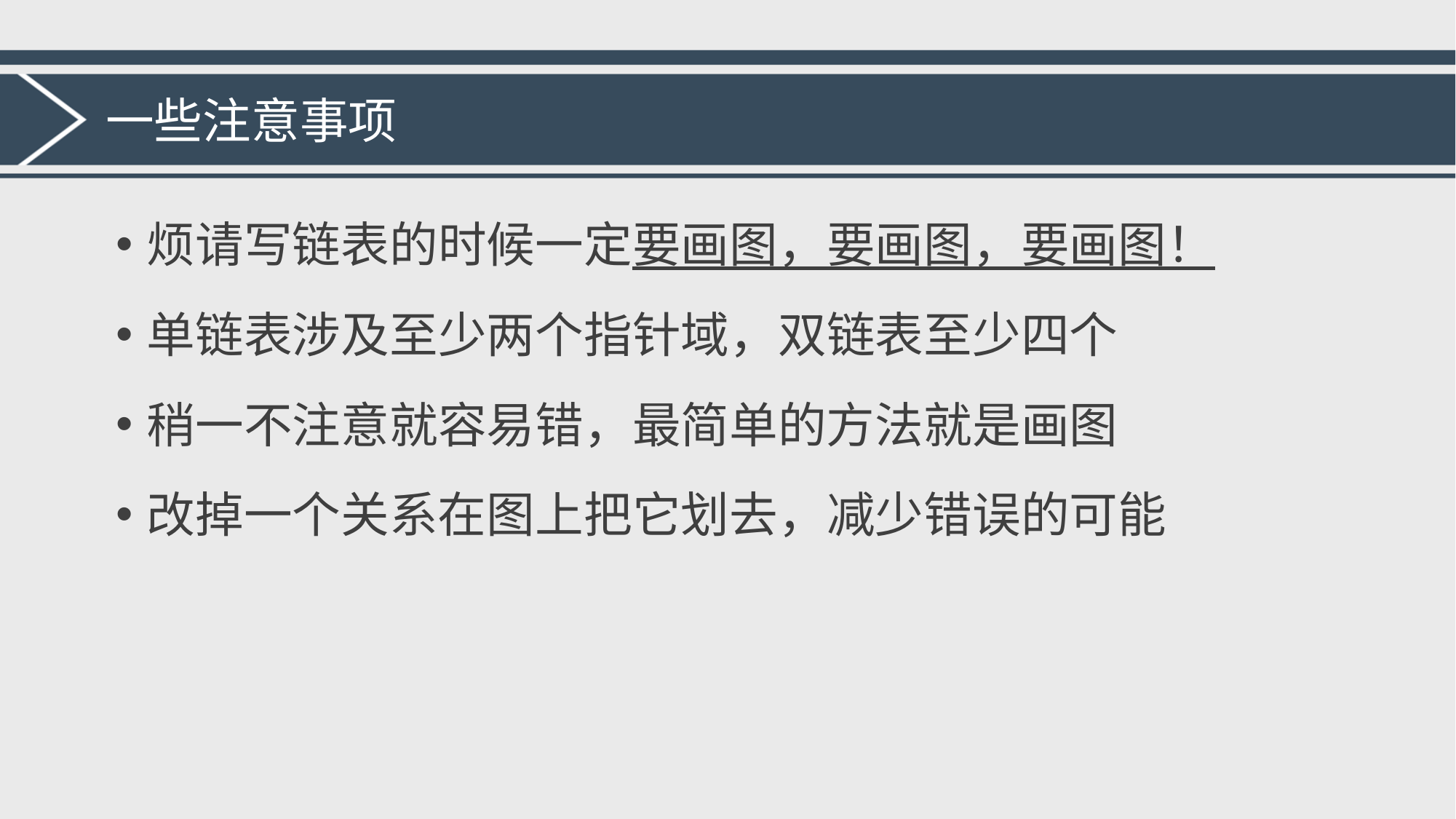

# 一些注意事项
烦请写链表的时候一定要画图，要画图，要画图！
单链表涉及至少两个指针域，双链表至少四个
稍一不注意就容易错，最简单的方法就是画图
改掉一个关系在图上把它划去，减少错误的可能